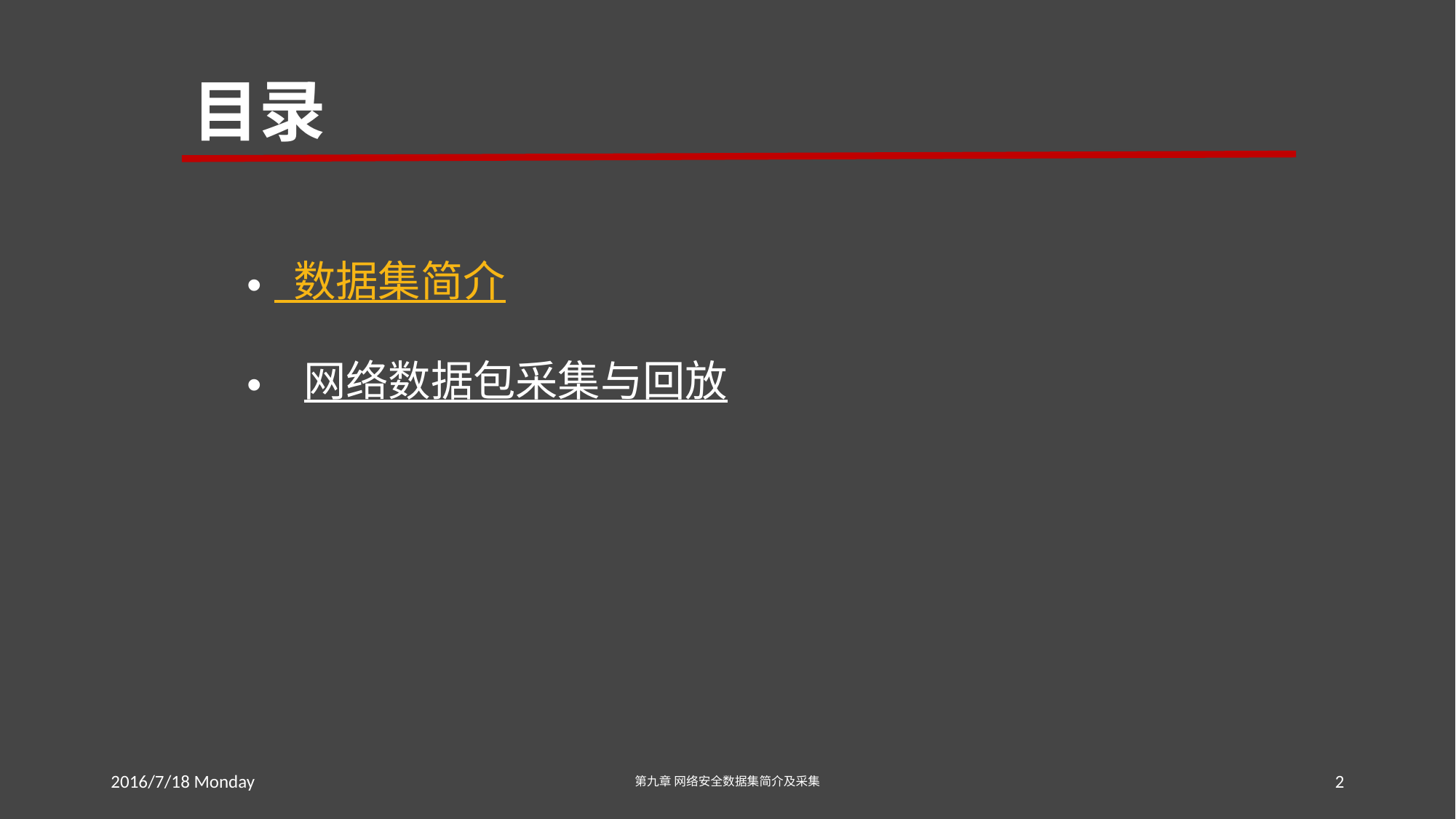

# 目录
  数据集简介
  网络数据包采集与回放

2016/7/18 Monday
第九章 网络安全数据集简介及采集
2